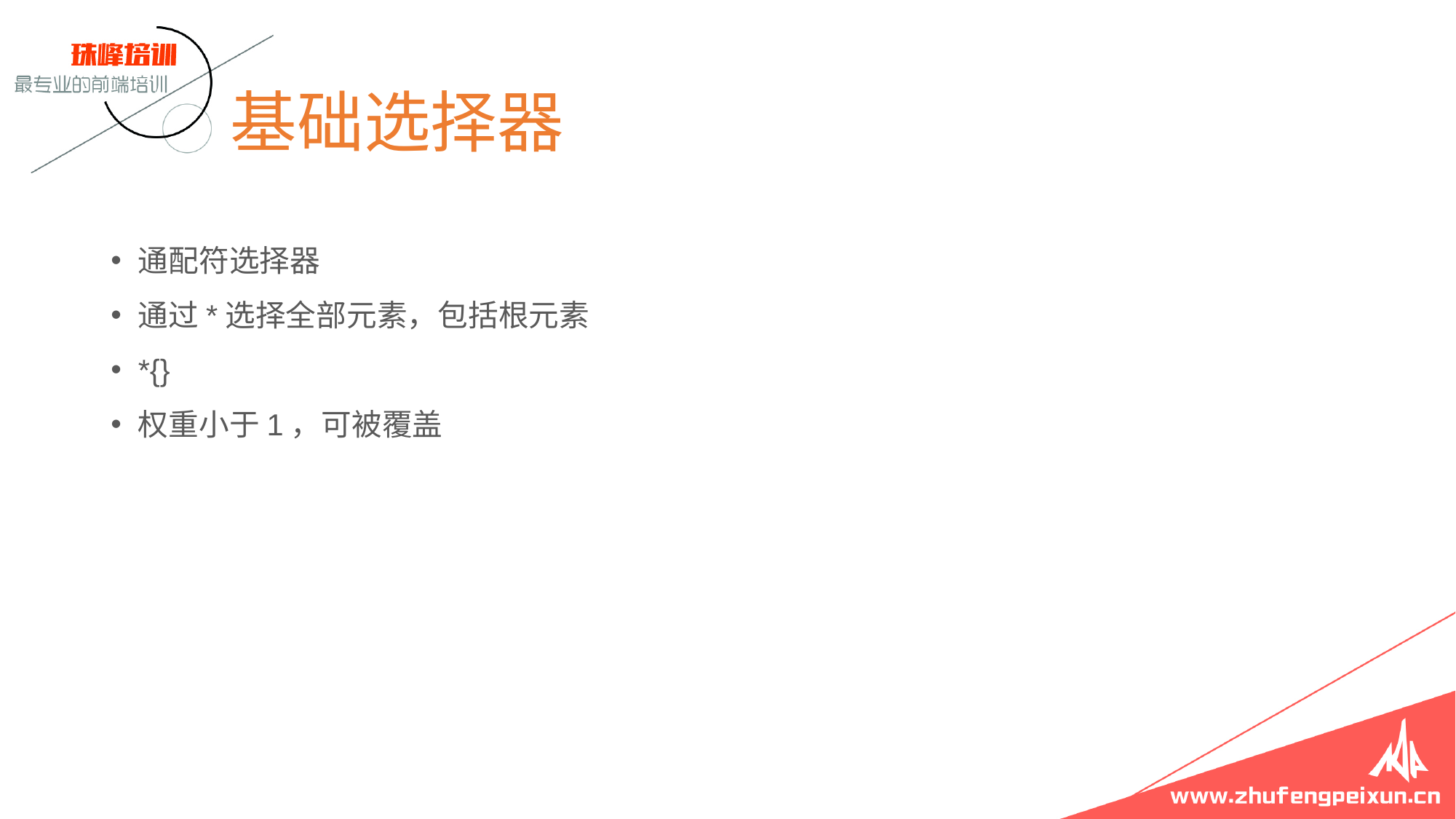

# 基础选择器
通配符选择器
通过*选择全部元素，包括根元素
*{}
权重小于1，可被覆盖